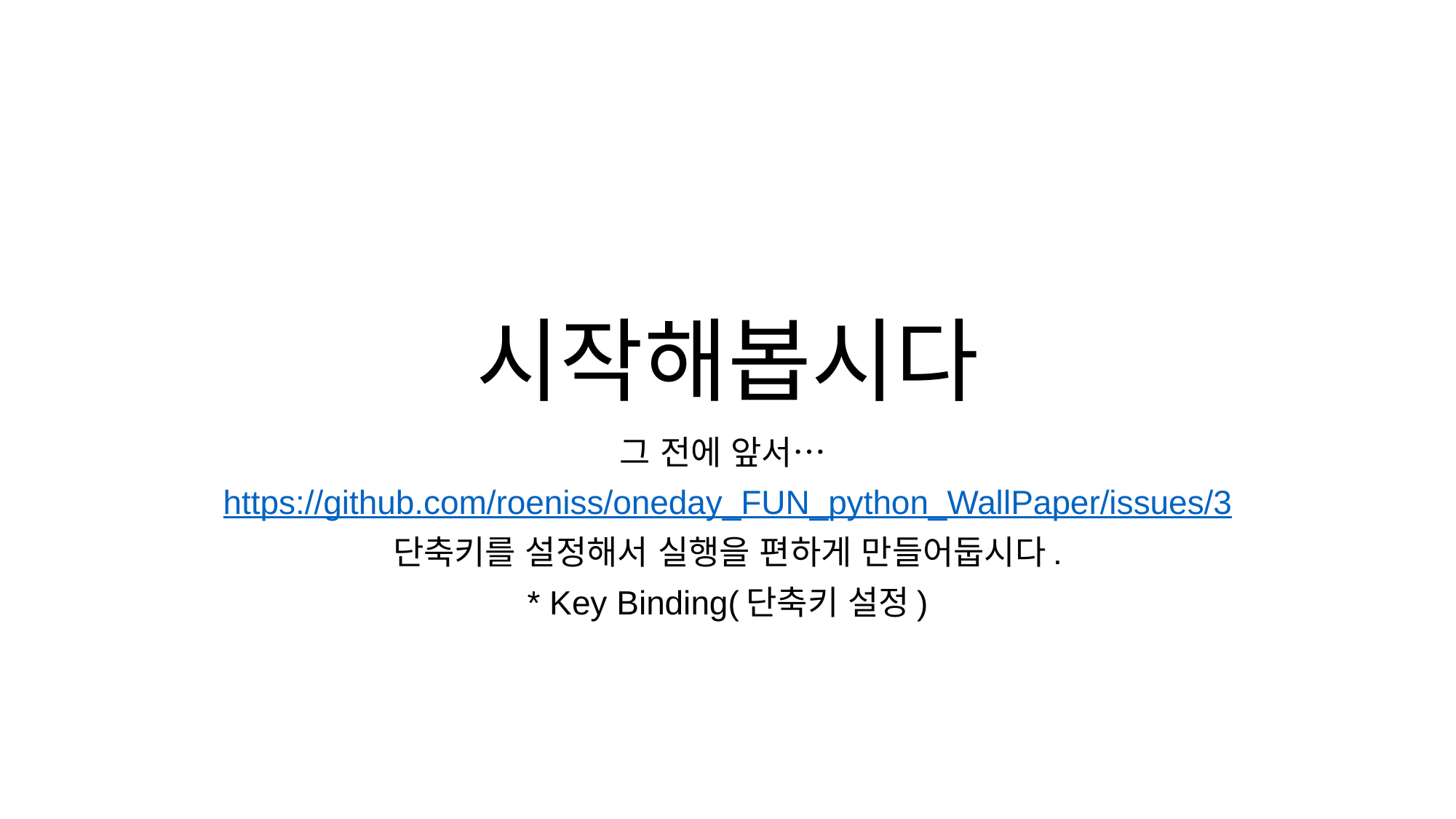

# 시작해봅시다
그 전에 앞서…
https://github.com/roeniss/oneday_FUN_python_WallPaper/issues/3
단축키를 설정해서 실행을 편하게 만들어둡시다.
* Key Binding(단축키 설정)